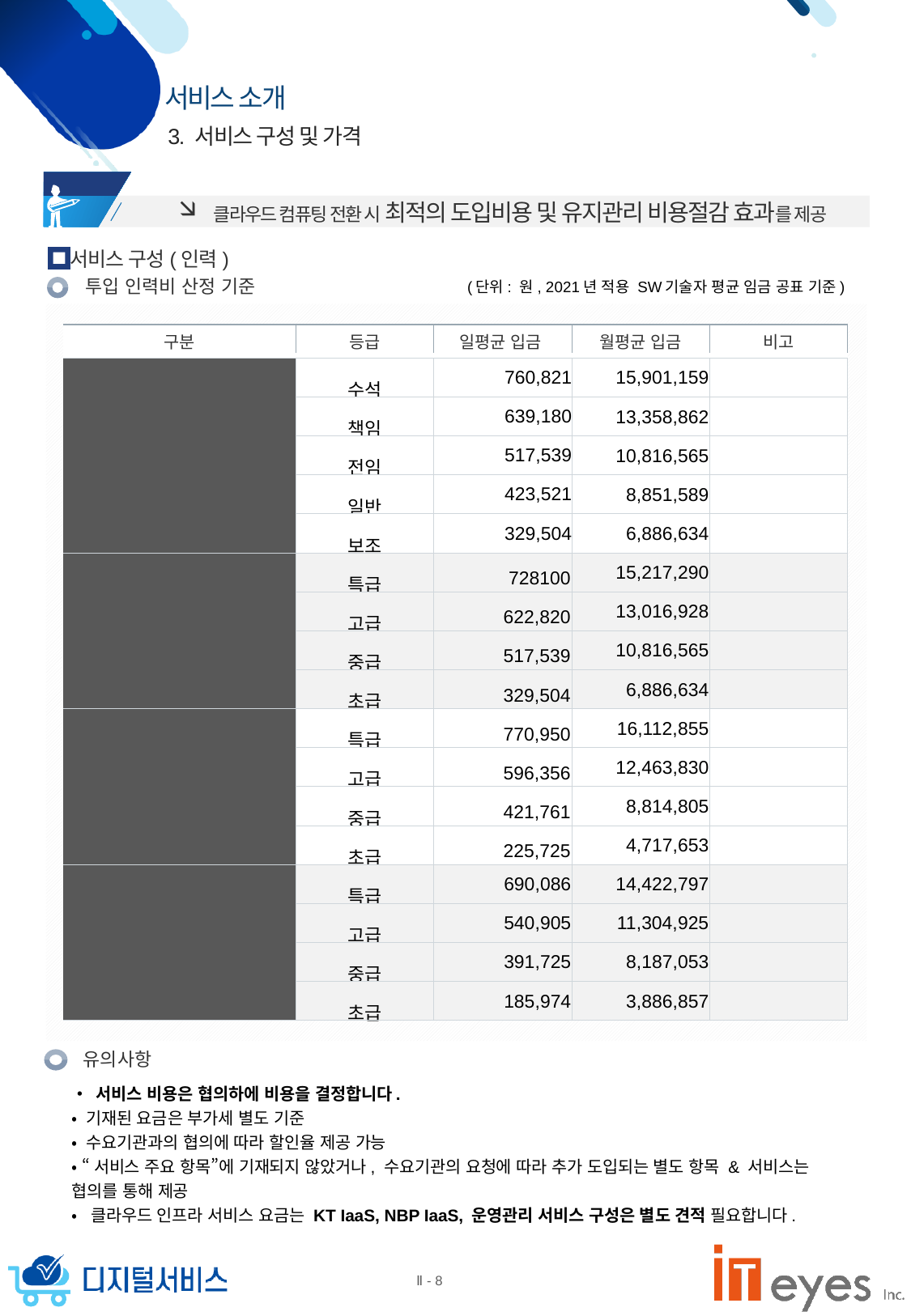

3. 서비스 구성 및 가격
 클라우드 컴퓨팅 전환 시 최적의 도입비용 및 유지관리 비용절감 효과를 제공
서비스 구성(인력)

투입 인력비 산정 기준

(단위: 원, 2021년 적용 SW기술자 평균 임금 공표 기준)

| 구분 | 등급 | 일평균 입금 | 월평균 입금 | 비고 |
| --- | --- | --- | --- | --- |
|  |  |  |  |  |
| 컨설턴트(TA) | 수석 | 760,821 | 15,901,159 |  |
|  | 책임 | 639,180 | 13,358,862 |  |
|  | 전임 | 517,539 | 10,816,565 |  |
|  | 일반 | 423,521 | 8,851,589 |  |
|  | 보조 | 329,504 | 6,886,634 |  |
| 데이터 아키텍트(DA) | 특급 | 728100 | 15,217,290 |  |
|  | 고급 | 622,820 | 13,016,928 |  |
|  | 중급 | 517,539 | 10,816,565 |  |
|  | 초급 | 329,504 | 6,886,634 |  |
| SW 아키텍트(SA) | 특급 | 770,950 | 16,112,855 |  |
|  | 고급 | 596,356 | 12,463,830 |  |
|  | 중급 | 421,761 | 8,814,805 |  |
|  | 초급 | 225,725 | 4,717,653 |  |
| 정보보호 아키텍처(SecA) | 특급 | 690,086 | 14,422,797 |  |
|  | 고급 | 540,905 | 11,304,925 |  |
|  | 중급 | 391,725 | 8,187,053 |  |
|  | 초급 | 185,974 | 3,886,857 |  |
유의사항

• 서비스 비용은 협의하에 비용을 결정합니다.
• 기재된 요금은 부가세 별도 기준
• 수요기관과의 협의에 따라 할인율 제공 가능
• “서비스 주요 항목”에 기재되지 않았거나, 수요기관의 요청에 따라 추가 도입되는 별도 항목 & 서비스는 협의를 통해 제공
•  클라우드 인프라 서비스 요금는 KT IaaS, NBP IaaS, 운영관리 서비스 구성은 별도 견적 필요합니다.